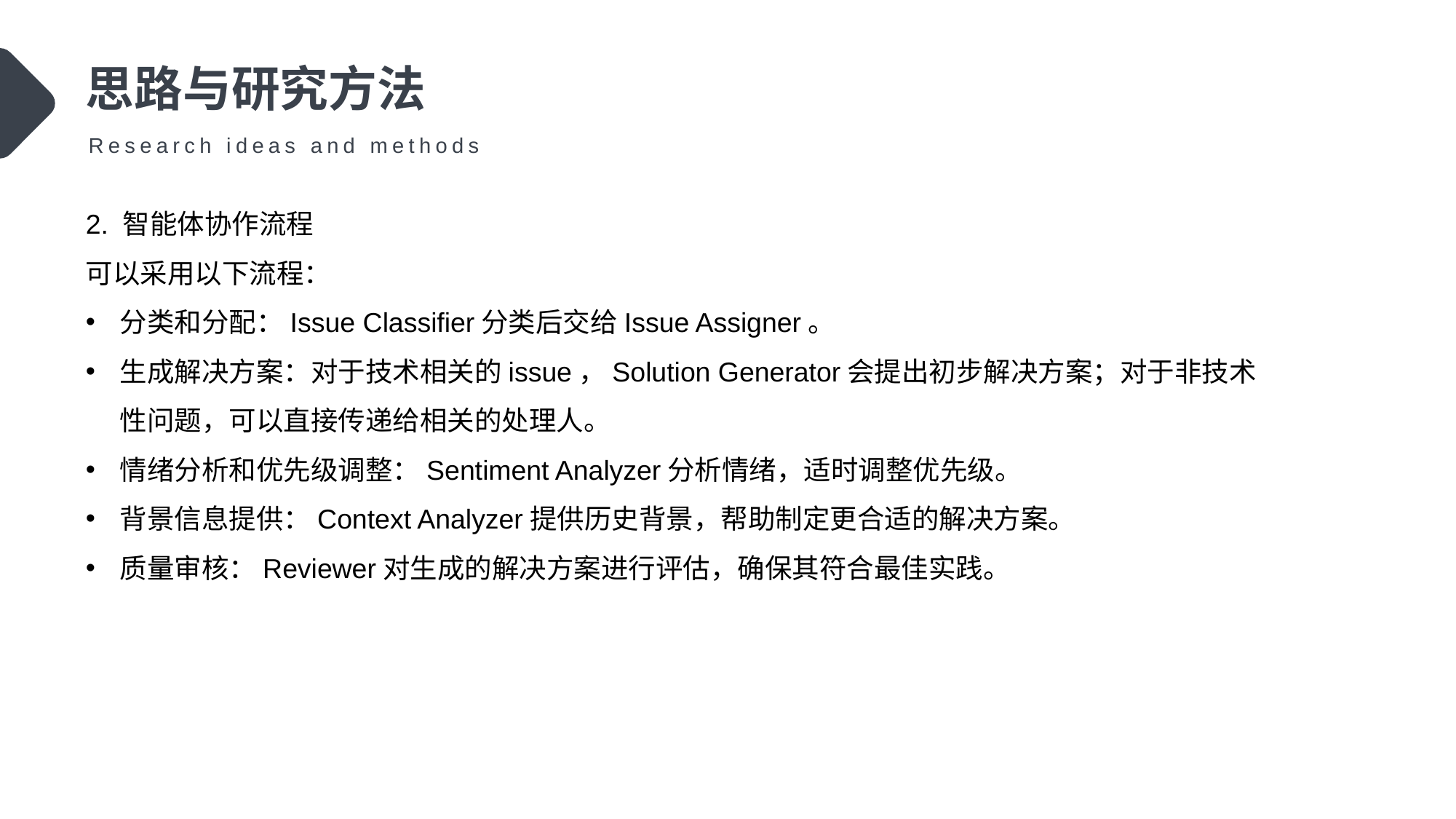

思路与研究方法

Research ideas and methods
2. 智能体协作流程
可以采用以下流程：
分类和分配：Issue Classifier分类后交给Issue Assigner。
生成解决方案：对于技术相关的issue，Solution Generator会提出初步解决方案；对于非技术性问题，可以直接传递给相关的处理人。
情绪分析和优先级调整：Sentiment Analyzer分析情绪，适时调整优先级。
背景信息提供：Context Analyzer提供历史背景，帮助制定更合适的解决方案。
质量审核：Reviewer对生成的解决方案进行评估，确保其符合最佳实践。